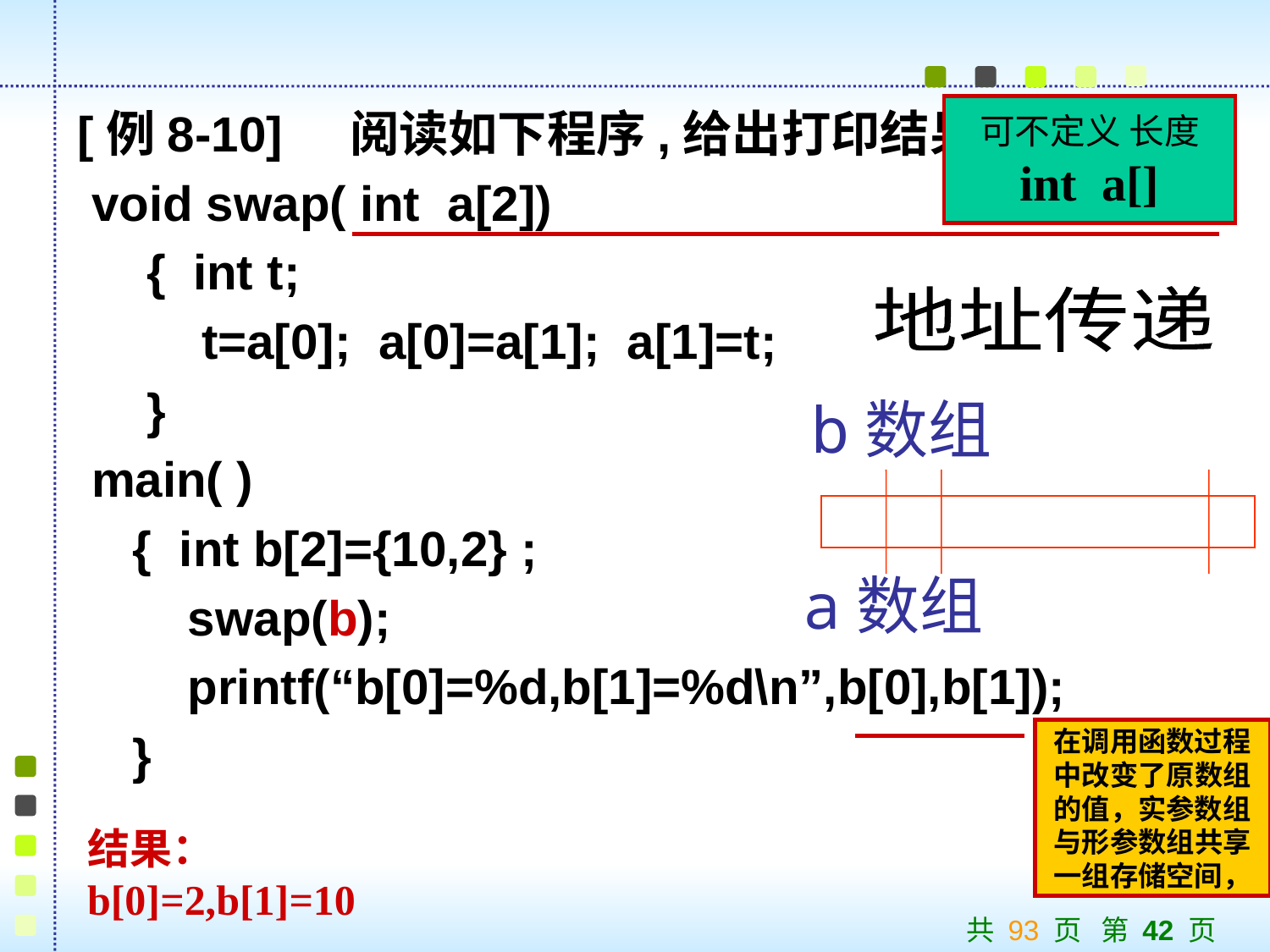

[例8-10]    阅读如下程序,给出打印结果。
 void swap( int  a[2])
     {  int t;
         t=a[0];  a[0]=a[1];  a[1]=t;
     }
 main( )
    {  int b[2]={10,2} ;
        swap(b);
        printf(“b[0]=%d,b[1]=%d\n”,b[0],b[1]);
    }
可不定义 长度
int  a[]
地址传递
b数组

a数组
在调用函数过程中改变了原数组的值，实参数组与形参数组共享一组存储空间，
结果：b[0]=2,b[1]=10
共 93 页   第 42 页